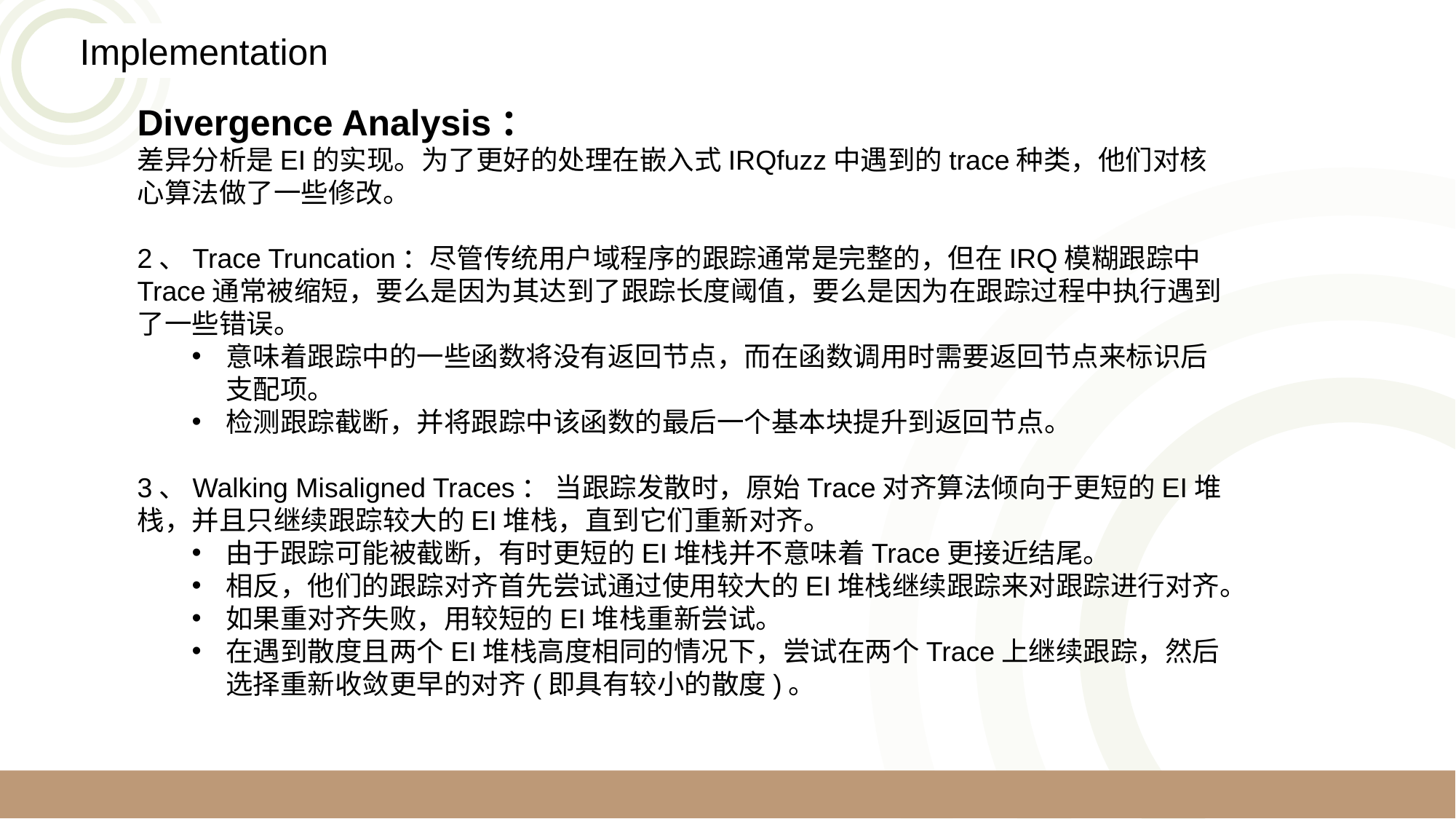

Implementation

Divergence Analysis：
差异分析是EI的实现。为了更好的处理在嵌入式IRQfuzz中遇到的trace种类，他们对核心算法做了一些修改。

2、Trace Truncation：尽管传统用户域程序的跟踪通常是完整的，但在IRQ模糊跟踪中Trace通常被缩短，要么是因为其达到了跟踪长度阈值，要么是因为在跟踪过程中执行遇到了一些错误。
意味着跟踪中的一些函数将没有返回节点，而在函数调用时需要返回节点来标识后支配项。
检测跟踪截断，并将跟踪中该函数的最后一个基本块提升到返回节点。

3、Walking Misaligned Traces： 当跟踪发散时，原始Trace对齐算法倾向于更短的EI堆栈，并且只继续跟踪较大的EI堆栈，直到它们重新对齐。
由于跟踪可能被截断，有时更短的EI堆栈并不意味着Trace更接近结尾。
相反，他们的跟踪对齐首先尝试通过使用较大的EI堆栈继续跟踪来对跟踪进行对齐。
如果重对齐失败，用较短的EI堆栈重新尝试。
在遇到散度且两个EI堆栈高度相同的情况下，尝试在两个Trace上继续跟踪，然后选择重新收敛更早的对齐(即具有较小的散度)。